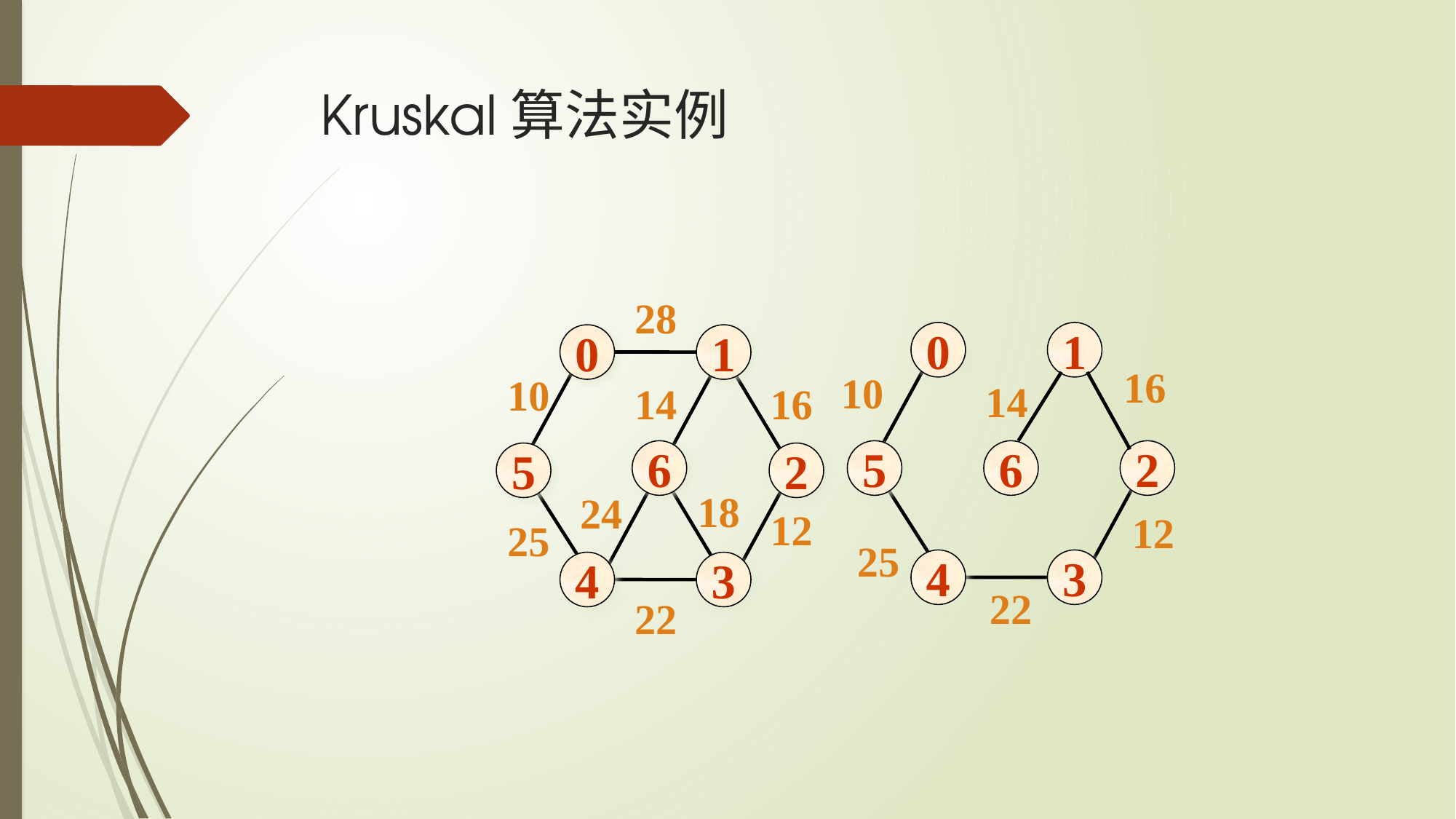

# Kruskal算法实例

28
0
1
0
1

16

10

10
14

14
16

6
5
6
2
5
2

18

24
12
12
25
25
4
3
4
3
22

22